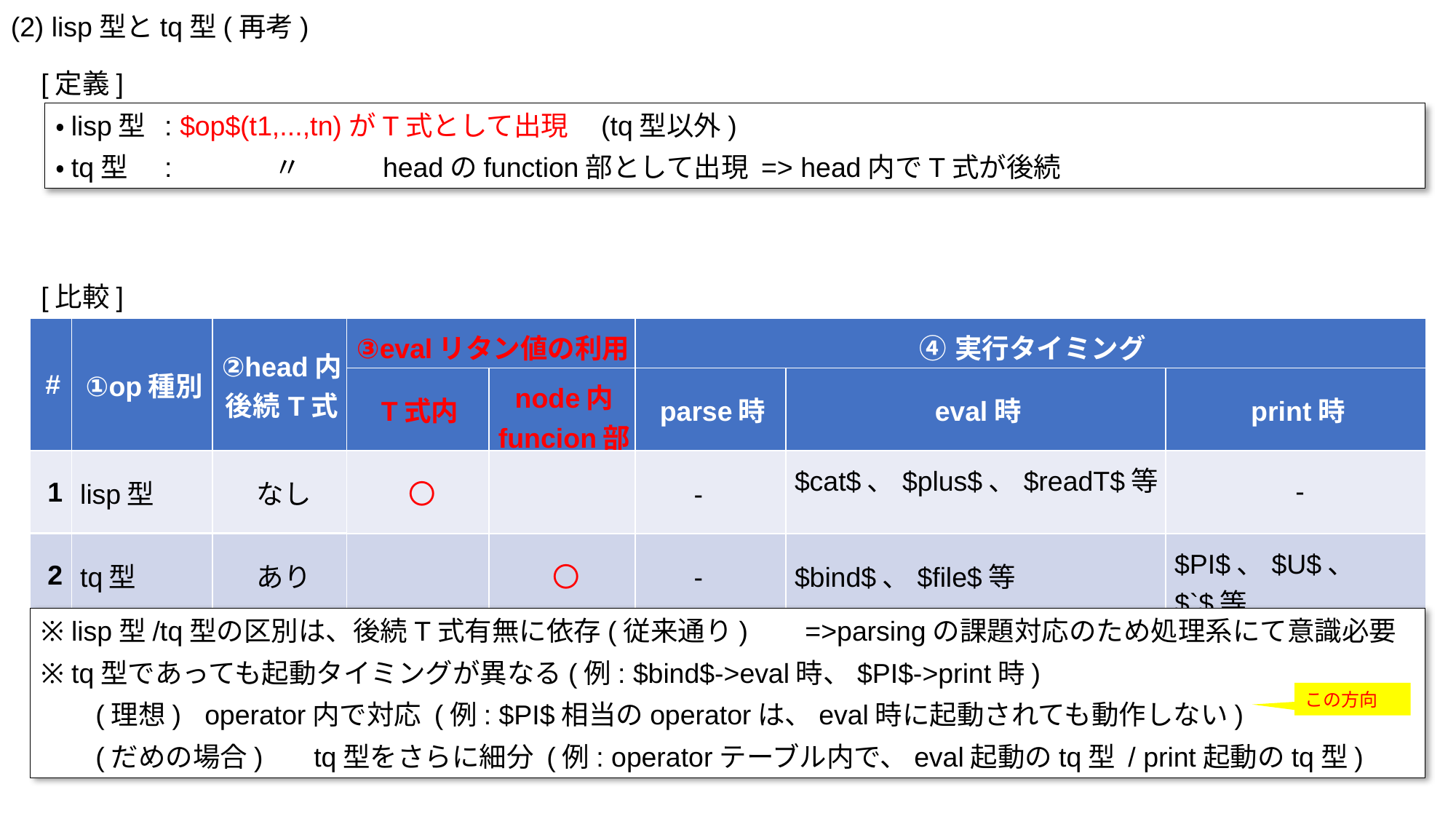

(2) lisp型とtq型(再考)
[定義]
・lisp型	: $op$(t1,...,tn)がT式として出現	(tq型以外)
・tq型	: 	〃	headのfunction部として出現 => head内でT式が後続
[比較]
| # | ①op種別 | ②head内 後続T式 | ③evalリタン値の利用 |  | ④実行タイミング |  |  |
| --- | --- | --- | --- | --- | --- | --- | --- |
|  |  |  | T式内 | node内 funcion部 | parse時 | eval時 | print時 |
| 1 | lisp型 | なし | 〇 |  | - | $cat$、$plus$、$readT$等 | - |
| 2 | tq型 | あり |  | 〇 | - | $bind$、$file$等 | $PI$、$U$、$`$等 |
※ lisp型/tq型の区別は、後続T式有無に依存(従来通り)	=>parsingの課題対応のため処理系にて意識必要
※ tq型であっても起動タイミングが異なる(例: $bind$->eval時、$PI$->print時)
(理想)	operator内で対応 (例: $PI$相当のoperatorは、eval時に起動されても動作しない)
(だめの場合)	tq型をさらに細分 (例: operatorテーブル内で、eval起動のtq型 / print起動のtq型)
この方向